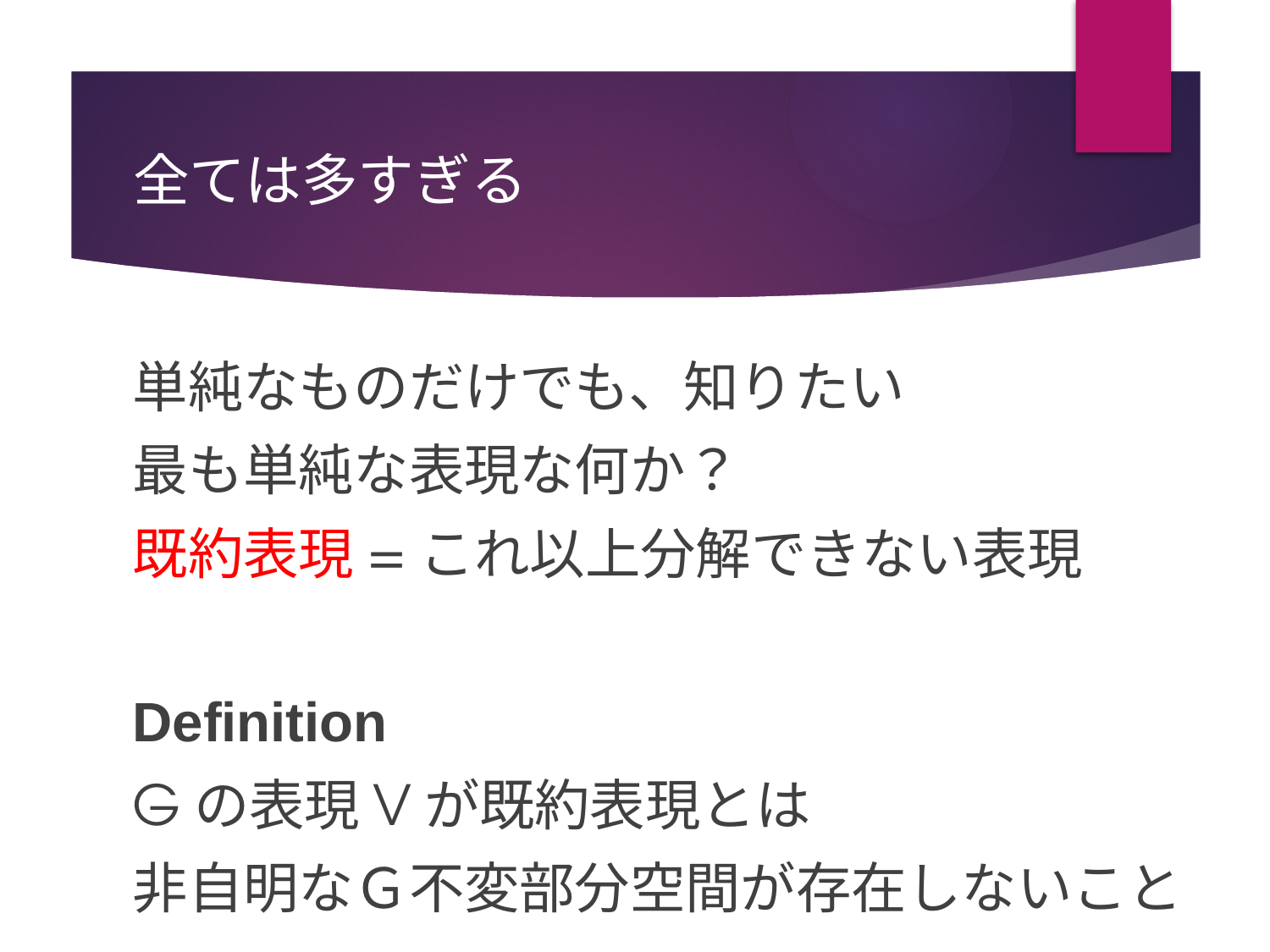

# 全ては多すぎる
単純なものだけでも、知りたい
最も単純な表現な何か？
既約表現=これ以上分解できない表現

Definition
Gの表現Vが既約表現とは
非自明なＧ不変部分空間が存在しないこと